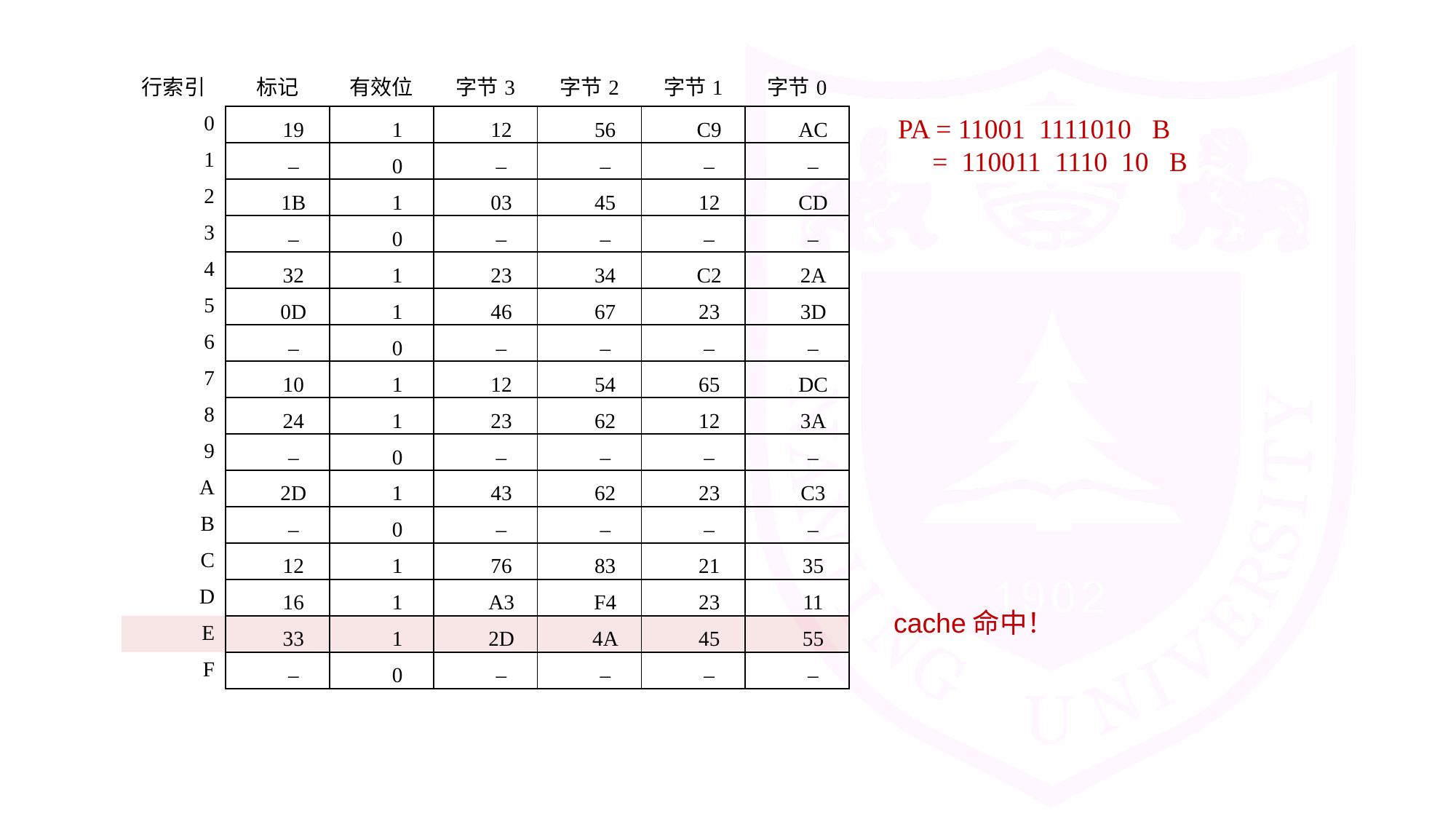

| 行索引 | 标记 | 有效位 | 字节3 | 字节2 | 字节1 | 字节0 |
| --- | --- | --- | --- | --- | --- | --- |
| 0 | 19 | 1 | 12 | 56 | C9 | AC |
| 1 | – | 0 | – | – | – | – |
| 2 | 1B | 1 | 03 | 45 | 12 | CD |
| 3 | – | 0 | – | – | – | – |
| 4 | 32 | 1 | 23 | 34 | C2 | 2A |
| 5 | 0D | 1 | 46 | 67 | 23 | 3D |
| 6 | – | 0 | – | – | – | – |
| 7 | 10 | 1 | 12 | 54 | 65 | DC |
| 8 | 24 | 1 | 23 | 62 | 12 | 3A |
| 9 | – | 0 | – | – | – | – |
| A | 2D | 1 | 43 | 62 | 23 | C3 |
| B | – | 0 | – | – | – | – |
| C | 12 | 1 | 76 | 83 | 21 | 35 |
| D | 16 | 1 | A3 | F4 | 23 | 11 |
| E | 33 | 1 | 2D | 4A | 45 | 55 |
| F | – | 0 | – | – | – | – |
PA = 11001  1111010   B
     =  110011  1110  10   B
cache命中！